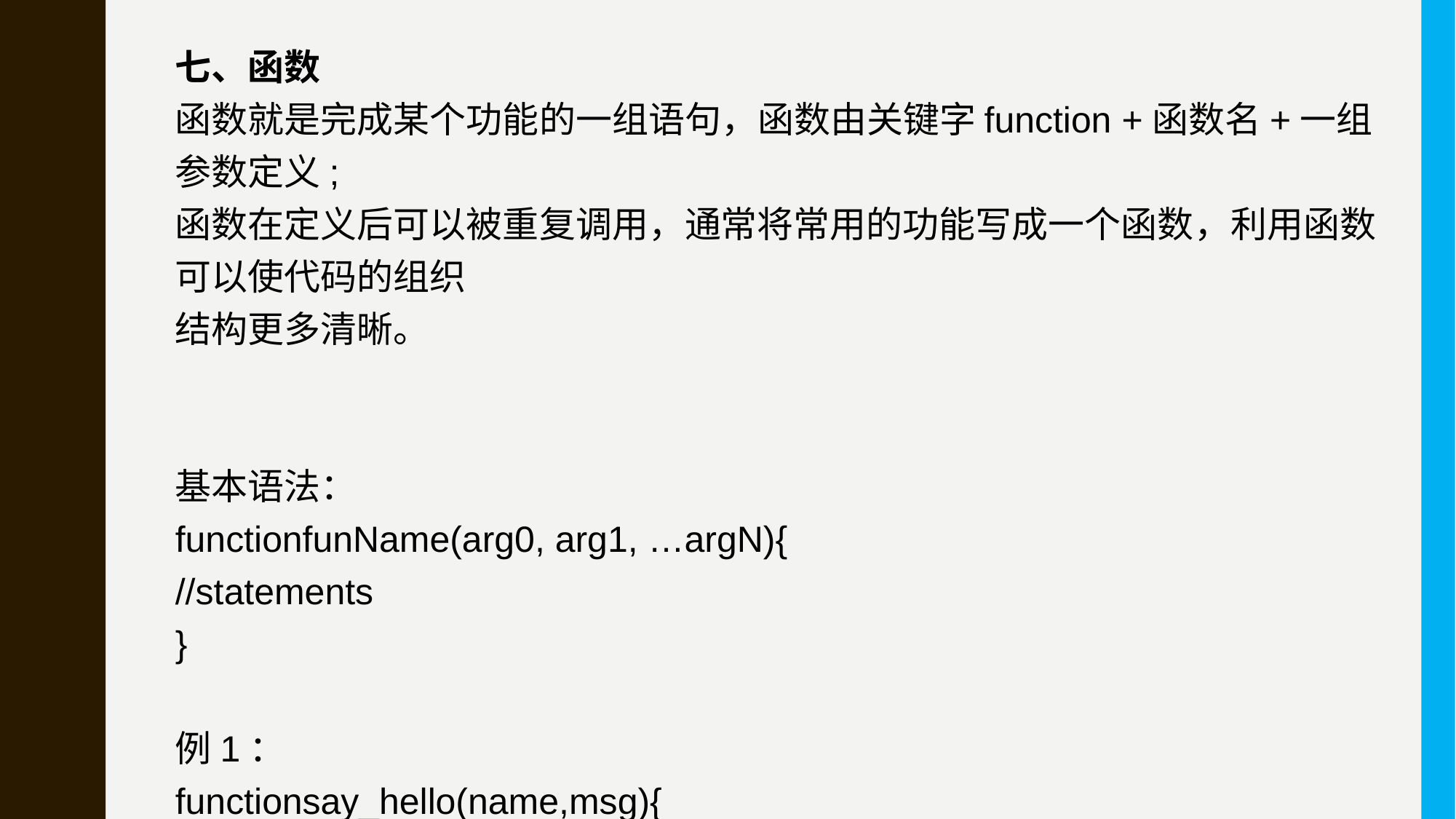

七、函数
函数就是完成某个功能的一组语句，函数由关键字function +函数名+一组参数定义;
函数在定义后可以被重复调用，通常将常用的功能写成一个函数，利用函数可以使代码的组织
结构更多清晰。

基本语法：
functionfunName(arg0, arg1, …argN){
//statements
}

例1：
functionsay_hello(name,msg){
alert(“hello”+ name + “:”+msg);
}
say_hello(“david”, “how are you today?”);